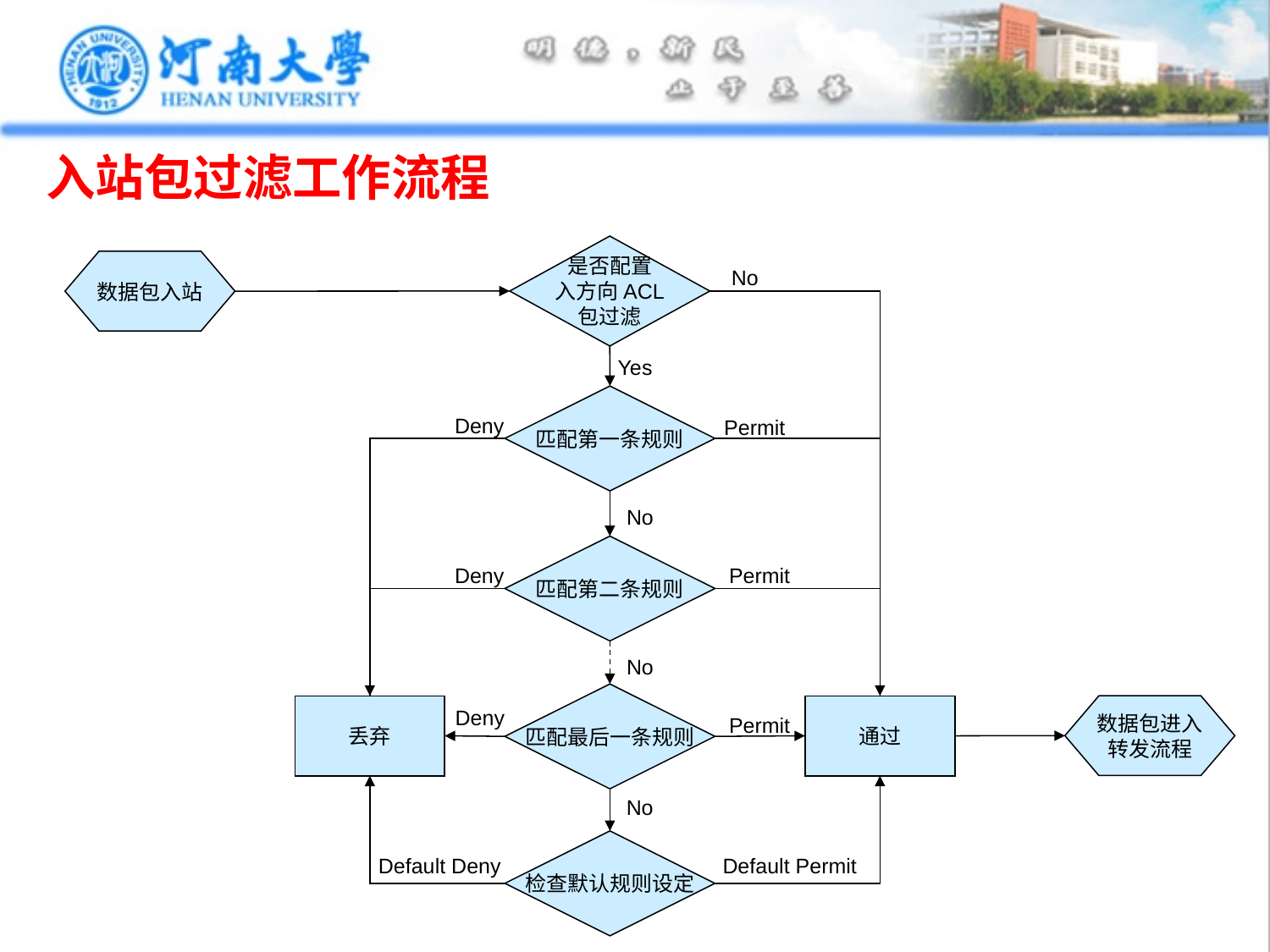

# 入站包过滤工作流程
是否配置
入方向ACL
包过滤
数据包入站
No
Yes
匹配第一条规则
Deny
Permit
No
匹配第二条规则
Deny
Permit
No
匹配最后一条规则
丢弃
通过
数据包进入
转发流程
Deny
Permit
No
检查默认规则设定
Default Deny
Default Permit